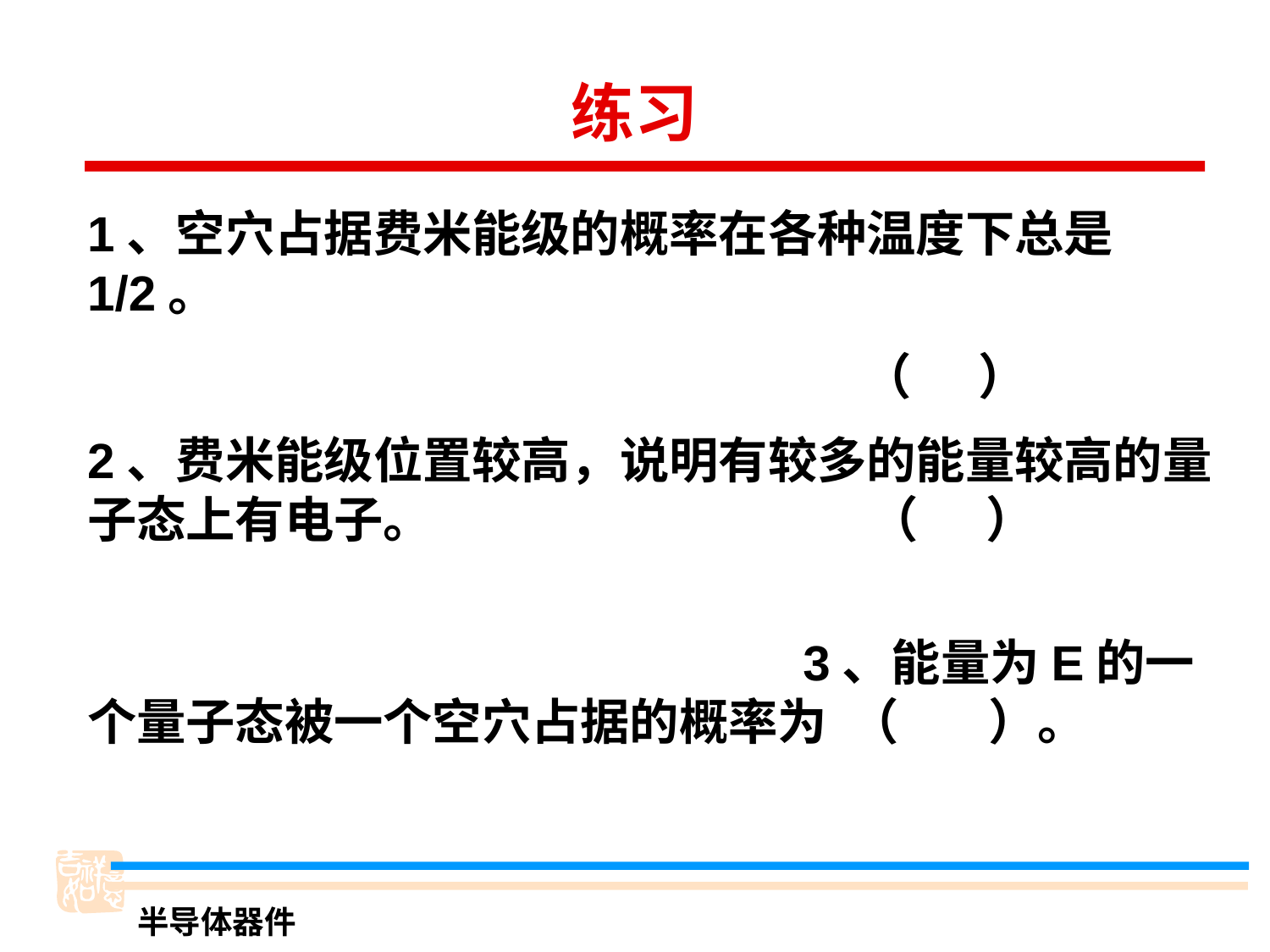

# 练习
1、空穴占据费米能级的概率在各种温度下总是1/2。
                                                                    （      ）
2、费米能级位置较高，说明有较多的能量较高的量子态上有电子。                                       （      ）
                                                                                                                                        3、能量为E的一个量子态被一个空穴占据的概率为  （        ）。